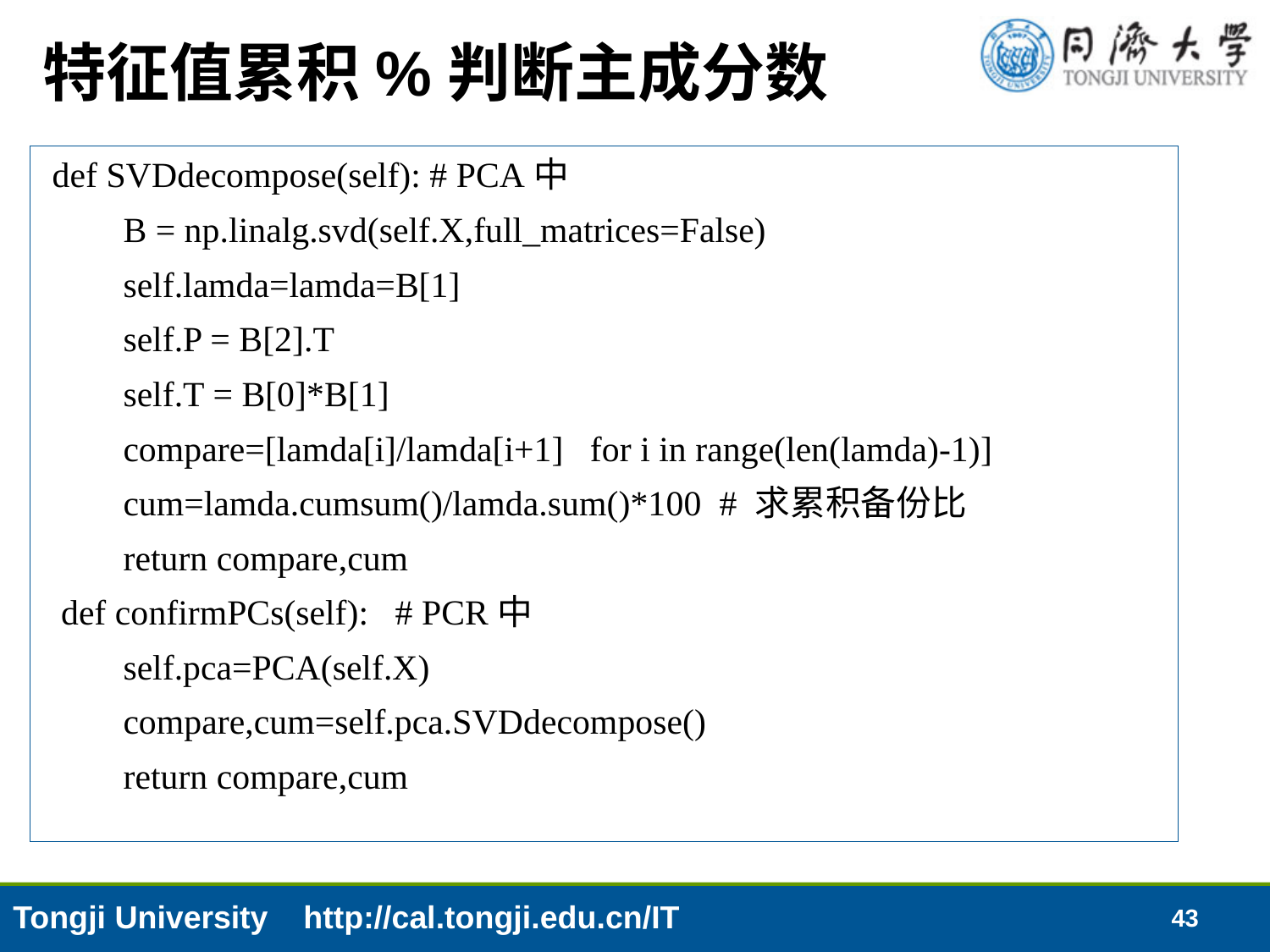

# 特征值累积%判断主成分数
def SVDdecompose(self): # PCA中
        B = np.linalg.svd(self.X,full_matrices=False)
        self.lamda=lamda=B[1]
        self.P = B[2].T
        self.T = B[0]*B[1]
        compare=[lamda[i]/lamda[i+1]   for i in range(len(lamda)-1)]
        cum=lamda.cumsum()/lamda.sum()*100  # 求累积备份比
        return compare,cum
 def confirmPCs(self):   # PCR中
        self.pca=PCA(self.X)
        compare,cum=self.pca.SVDdecompose()
        return compare,cum